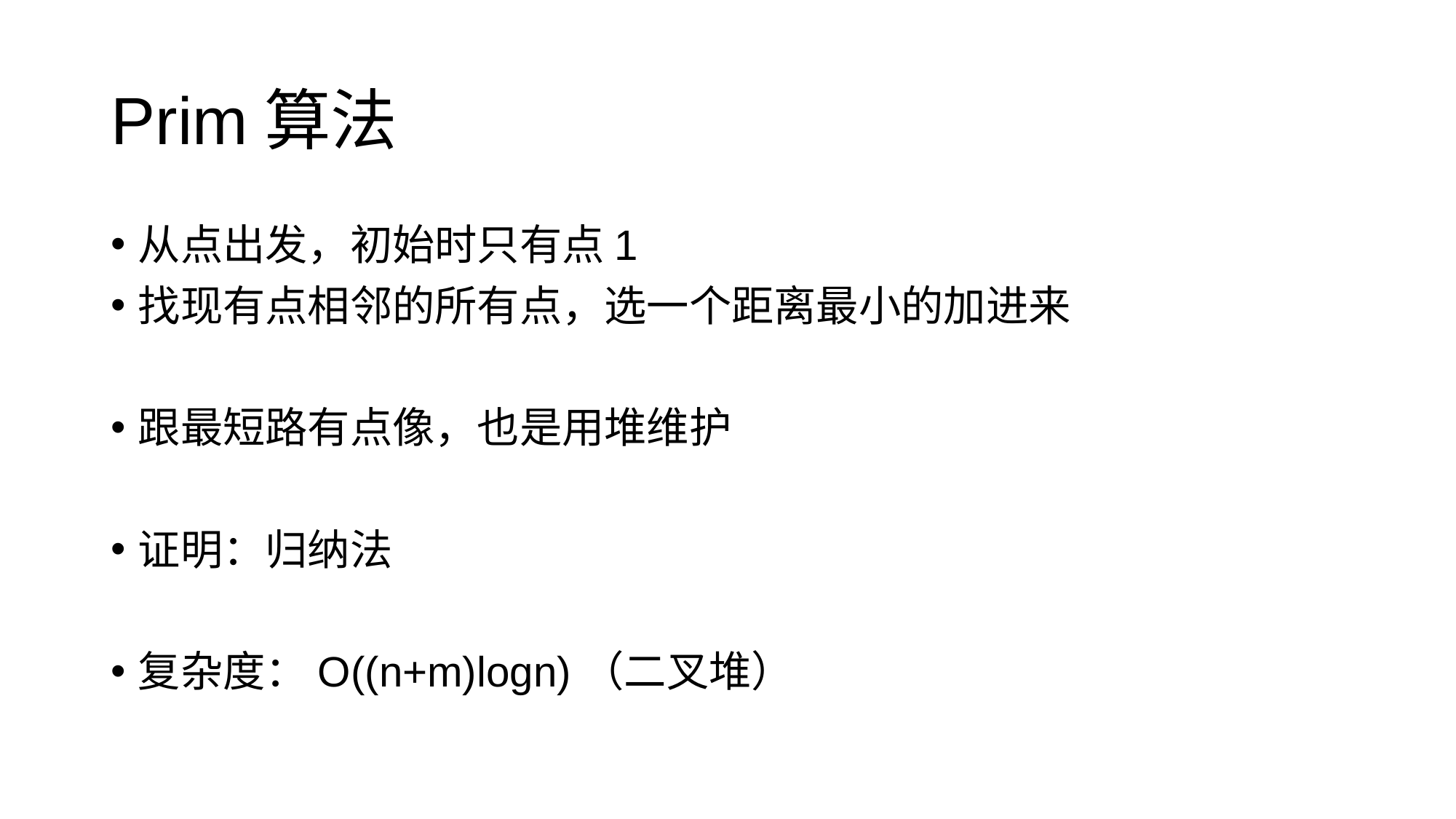

# Prim算法
从点出发，初始时只有点1
找现有点相邻的所有点，选一个距离最小的加进来

跟最短路有点像，也是用堆维护

证明：归纳法

复杂度：O((n+m)logn)（二叉堆）